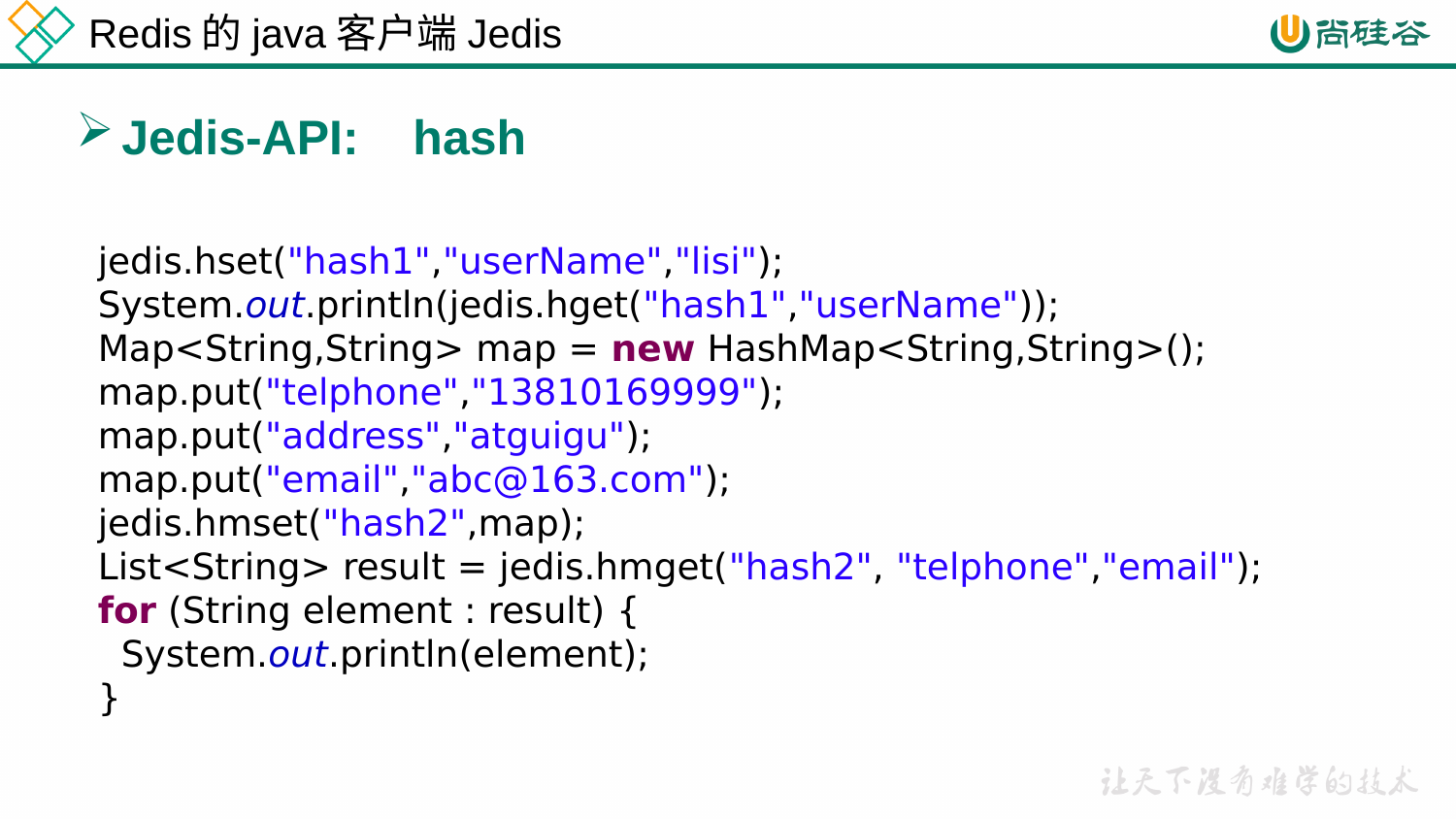

Redis的java客户端Jedis
Jedis-API:    hash
     jedis.hset("hash1","userName","lisi");
     System.out.println(jedis.hget("hash1","userName"));
     Map<String,String> map = new HashMap<String,String>();
     map.put("telphone","13810169999");
     map.put("address","atguigu");
     map.put("email","abc@163.com");
     jedis.hmset("hash2",map);
     List<String> result = jedis.hmget("hash2", "telphone","email");
     for (String element : result) {
       System.out.println(element);
     }